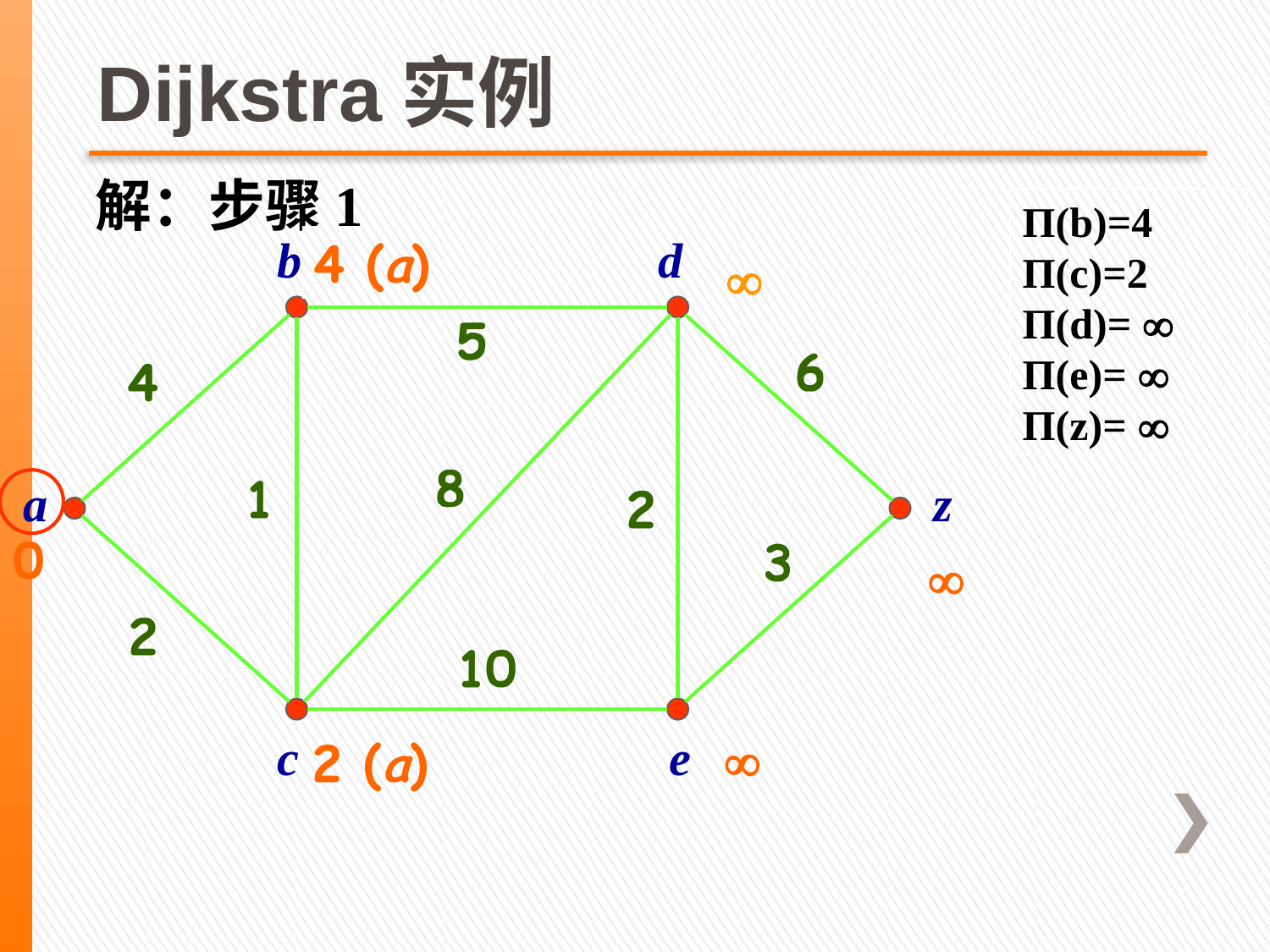

Dijkstra实例
解：步骤1
Π(b)=4
Π(c)=2
Π(d)= ∞
Π(e)= ∞
Π(z)= ∞
b
d

a
z

c
e
5
6
4
8
1
2
3
2
10
∞

0
∞
∞
∞
4 (a)
∞

2 (a)